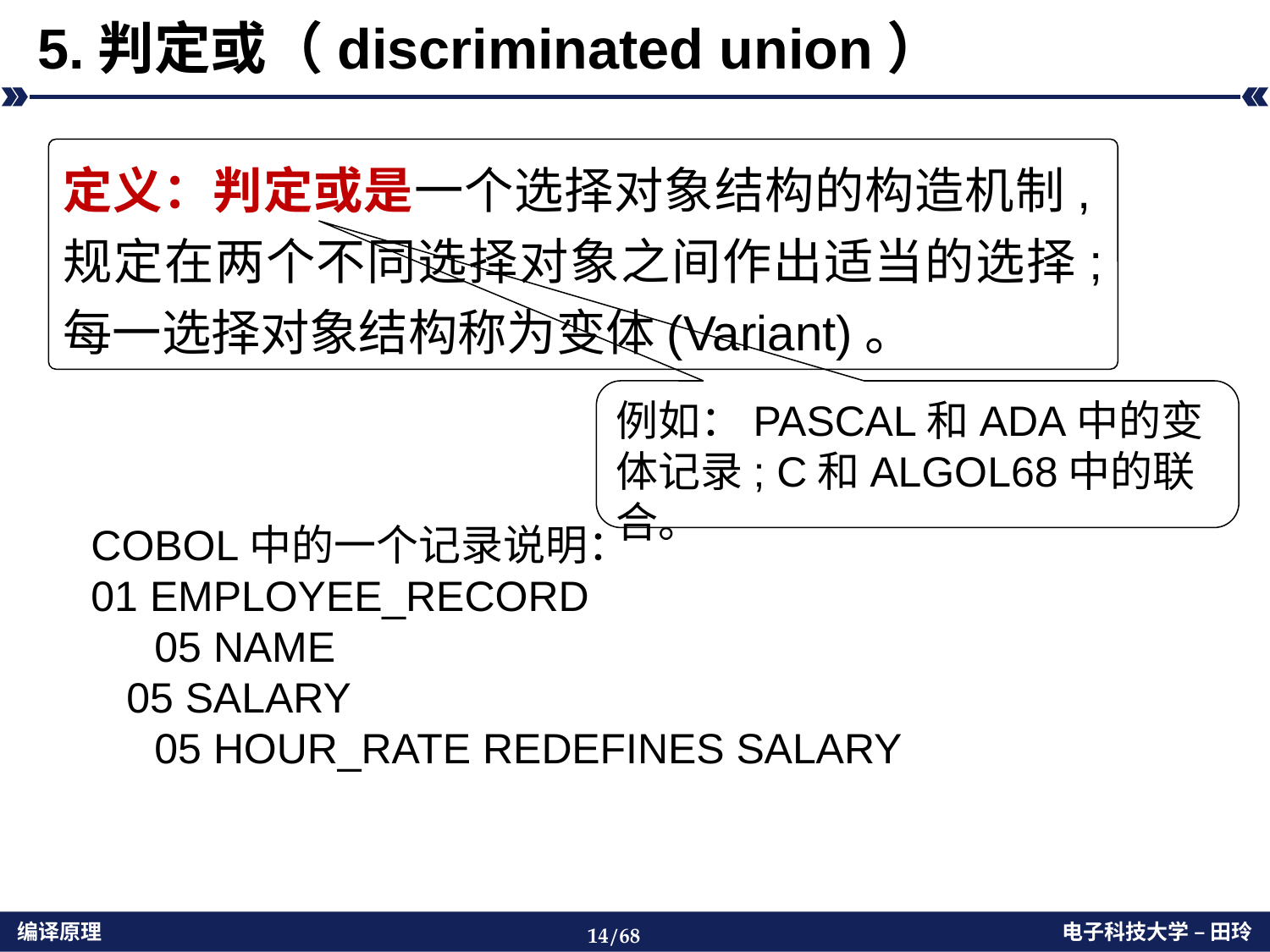

# 5.判定或（discriminated union）
定义：判定或是一个选择对象结构的构造机制,规定在两个不同选择对象之间作出适当的选择; 每一选择对象结构称为变体(Variant)。
例如：PASCAL和ADA中的变体记录; C和ALGOL68中的联合。
COBOL中的一个记录说明：
01 EMPLOYEE_RECORD
	05 NAME
   05 SALARY
	05 HOUR_RATE REDEFINES SALARY